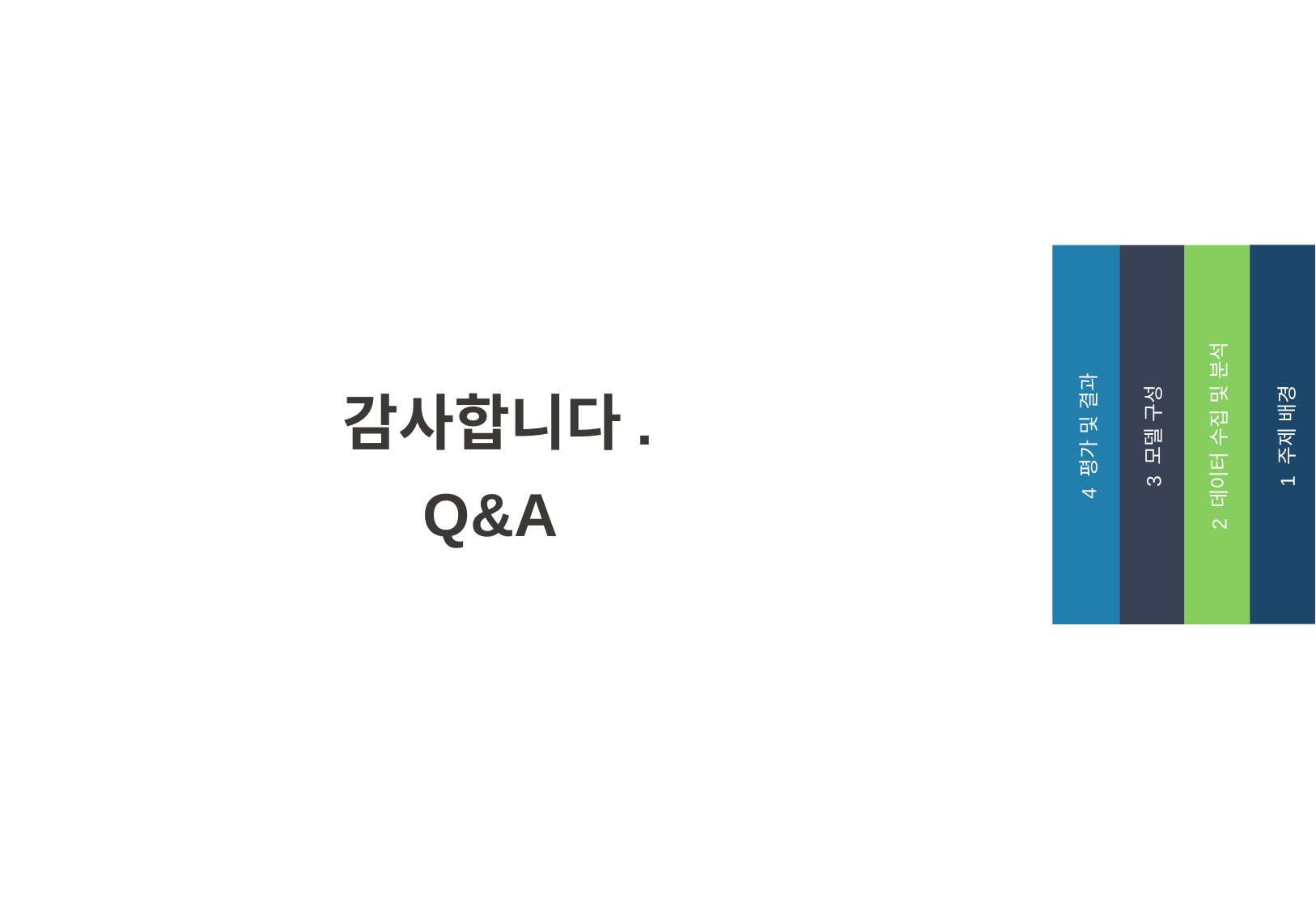

01
감사합니다.
Q&A
1 주제 배경
4 평가 및 결과
3 모델 구성
2 데이터 수집 및 분석